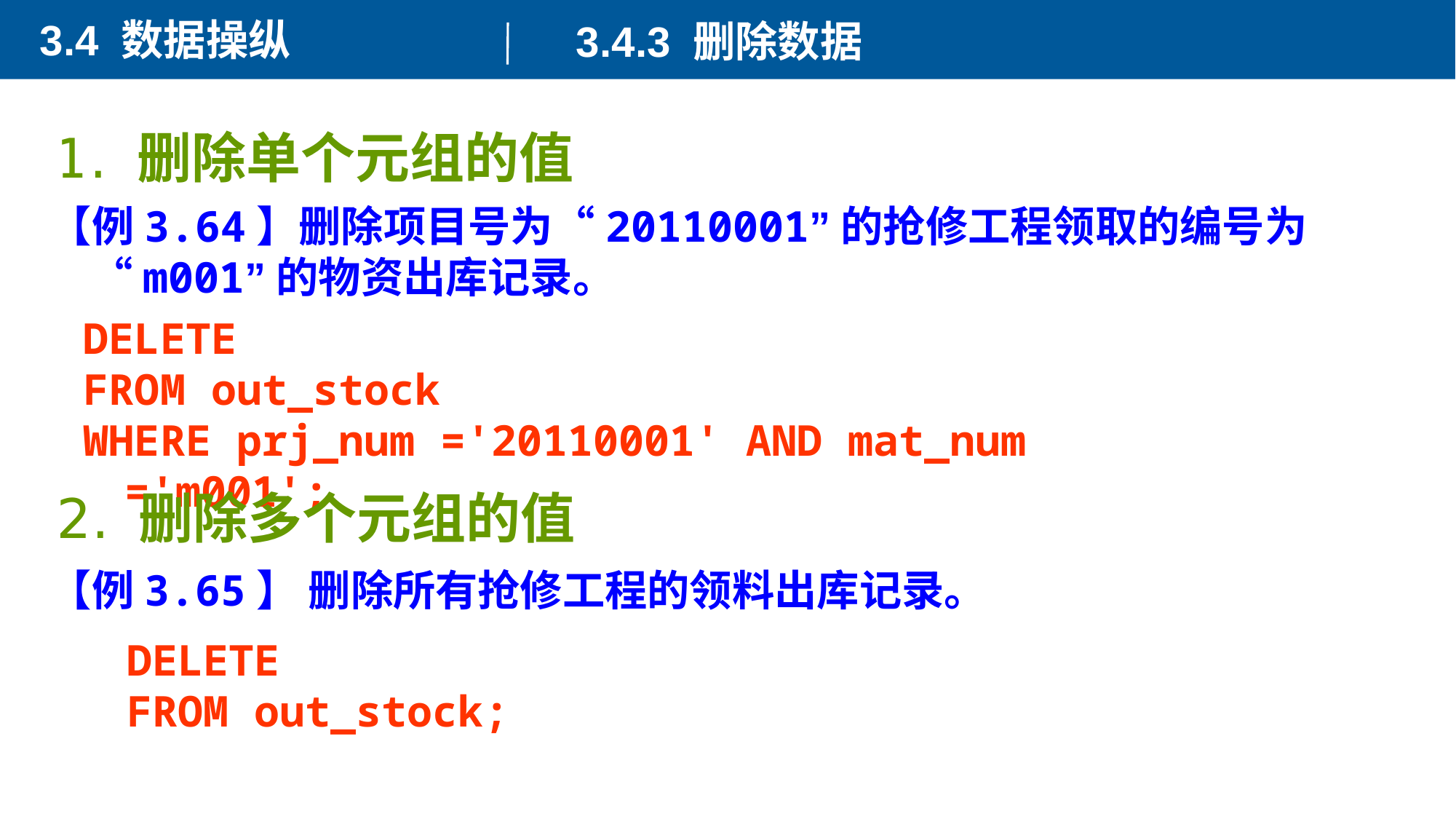

3.4 数据操纵
3.4.3 删除数据
1. 删除单个元组的值
【例3.64】删除项目号为“20110001”的抢修工程领取的编号为“m001”的物资出库记录。
DELETE
FROM out_stock
WHERE prj_num ='20110001' AND mat_num ='m001';

2. 删除多个元组的值
【例3.65】 删除所有抢修工程的领料出库记录。
DELETE
FROM out_stock;